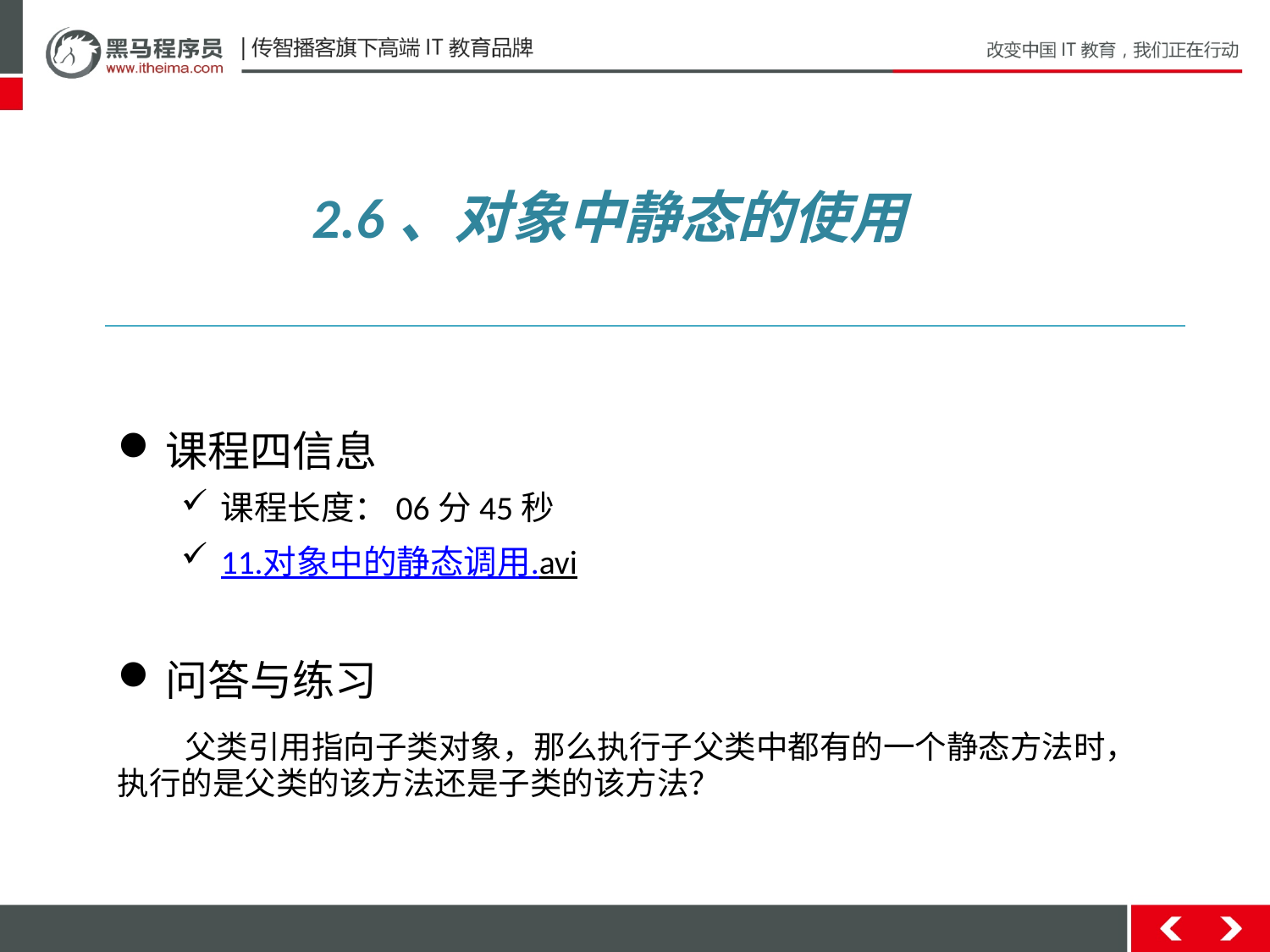

2.6、对象中静态的使用

课程四信息
课程长度：06分45秒
11.对象中的静态调用.avi

问答与练习
      父类引用指向子类对象，那么执行子父类中都有的一个静态方法时，执行的是父类的该方法还是子类的该方法？